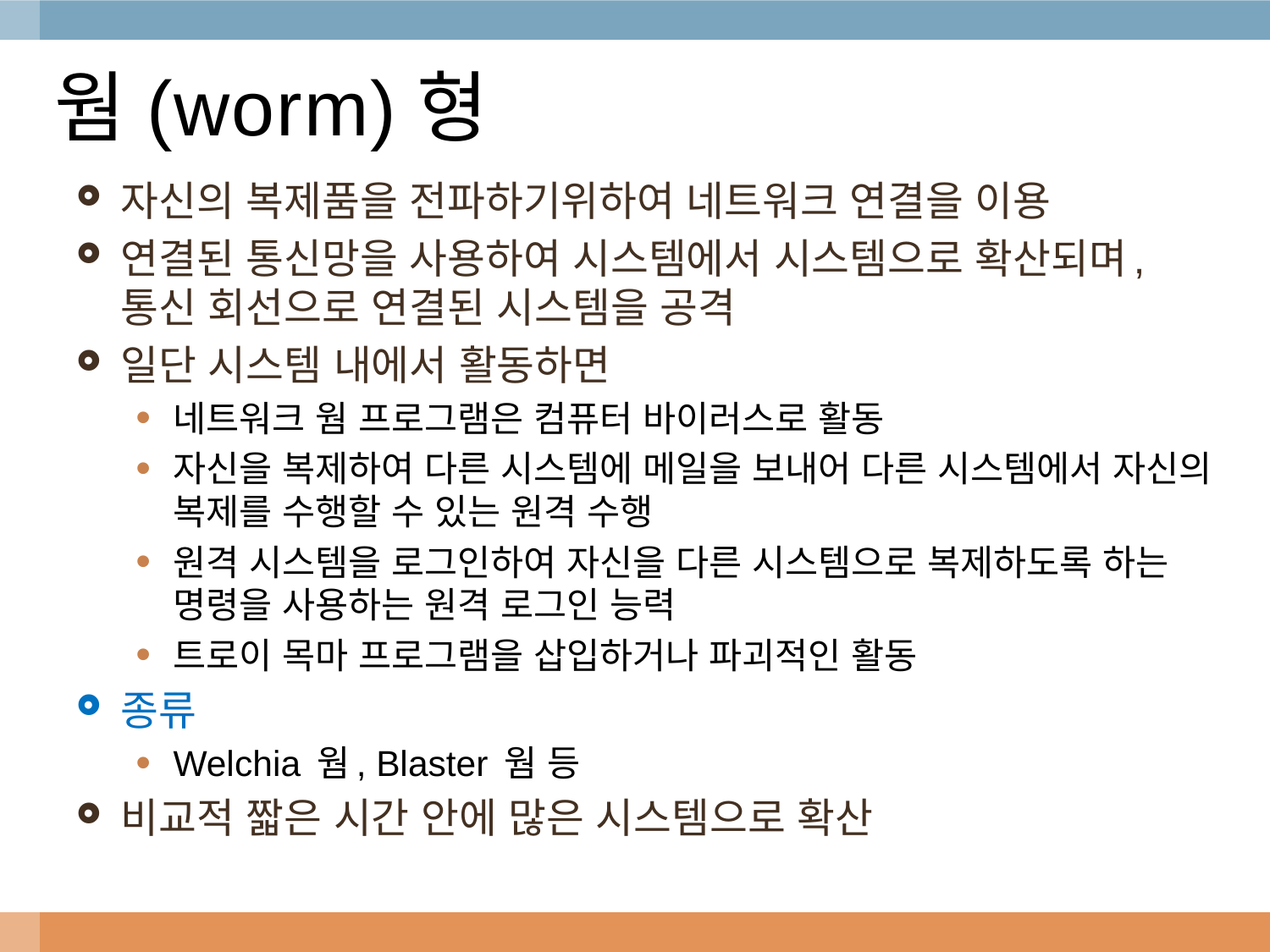

# 웜(worm)형
자신의 복제품을 전파하기위하여 네트워크 연결을 이용
연결된 통신망을 사용하여 시스템에서 시스템으로 확산되며, 통신 회선으로 연결된 시스템을 공격
일단 시스템 내에서 활동하면
네트워크 웜 프로그램은 컴퓨터 바이러스로 활동
자신을 복제하여 다른 시스템에 메일을 보내어 다른 시스템에서 자신의 복제를 수행할 수 있는 원격 수행
원격 시스템을 로그인하여 자신을 다른 시스템으로 복제하도록 하는 명령을 사용하는 원격 로그인 능력
트로이 목마 프로그램을 삽입하거나 파괴적인 활동
종류
Welchia 웜, Blaster 웜 등
비교적 짧은 시간 안에 많은 시스템으로 확산